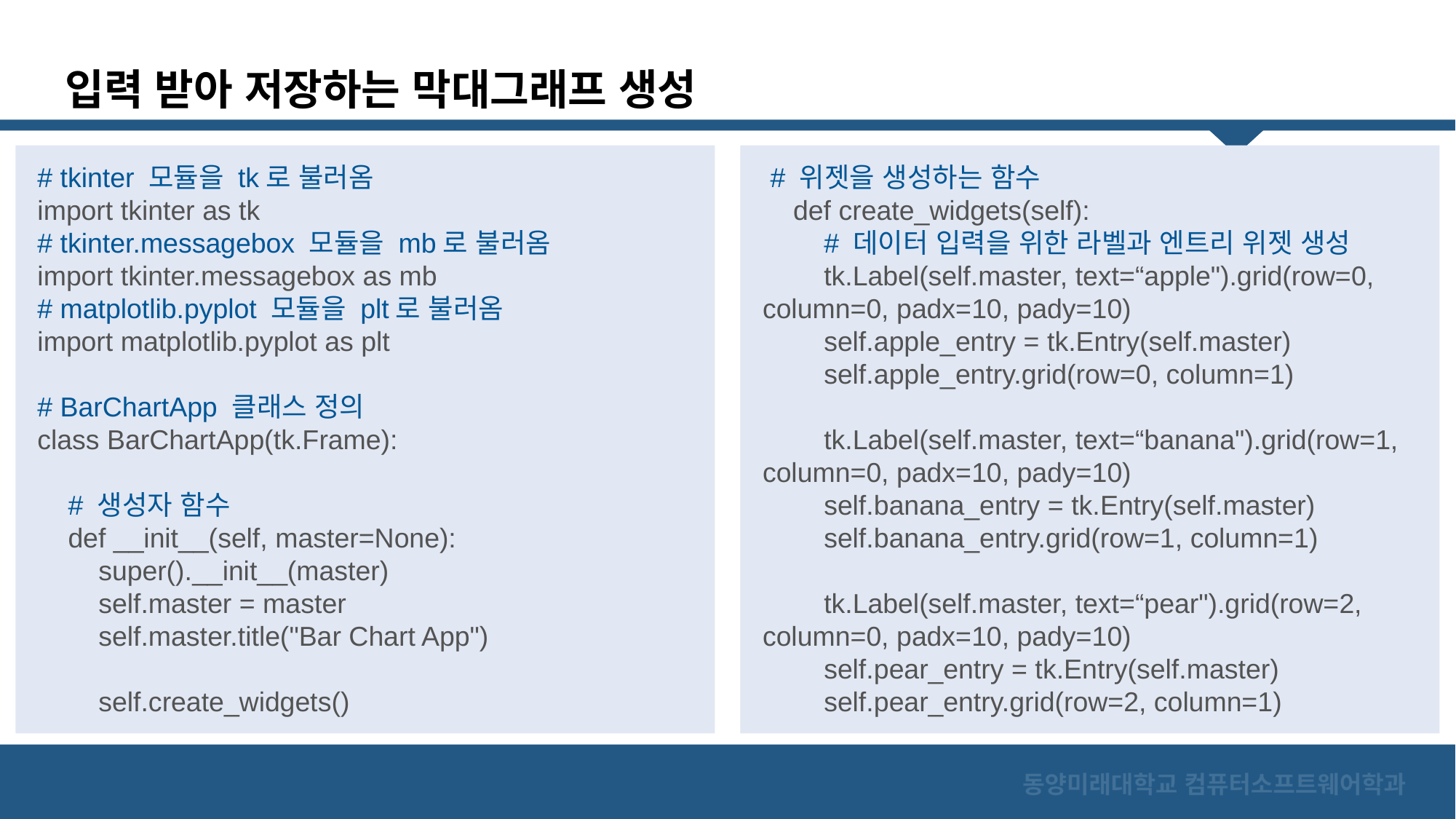

입력 받아 저장하는 막대그래프 생성

# tkinter 모듈을 tk로 불러옴
import tkinter as tk
# tkinter.messagebox 모듈을 mb로 불러옴
import tkinter.messagebox as mb
# matplotlib.pyplot 모듈을 plt로 불러옴
import matplotlib.pyplot as plt

# BarChartApp 클래스 정의
class BarChartApp(tk.Frame):

    # 생성자 함수
    def __init__(self, master=None):
        super().__init__(master)
        self.master = master
        self.master.title("Bar Chart App")

        self.create_widgets()

 # 위젯을 생성하는 함수
    def create_widgets(self):
        # 데이터 입력을 위한 라벨과 엔트리 위젯 생성
        tk.Label(self.master, text=“apple").grid(row=0, column=0, padx=10, pady=10)
        self.apple_entry = tk.Entry(self.master)
        self.apple_entry.grid(row=0, column=1)

        tk.Label(self.master, text=“banana").grid(row=1, column=0, padx=10, pady=10)
        self.banana_entry = tk.Entry(self.master)
        self.banana_entry.grid(row=1, column=1)

        tk.Label(self.master, text=“pear").grid(row=2, column=0, padx=10, pady=10)
        self.pear_entry = tk.Entry(self.master)
        self.pear_entry.grid(row=2, column=1)

동양미래대학교 컴퓨터소프트웨어학과